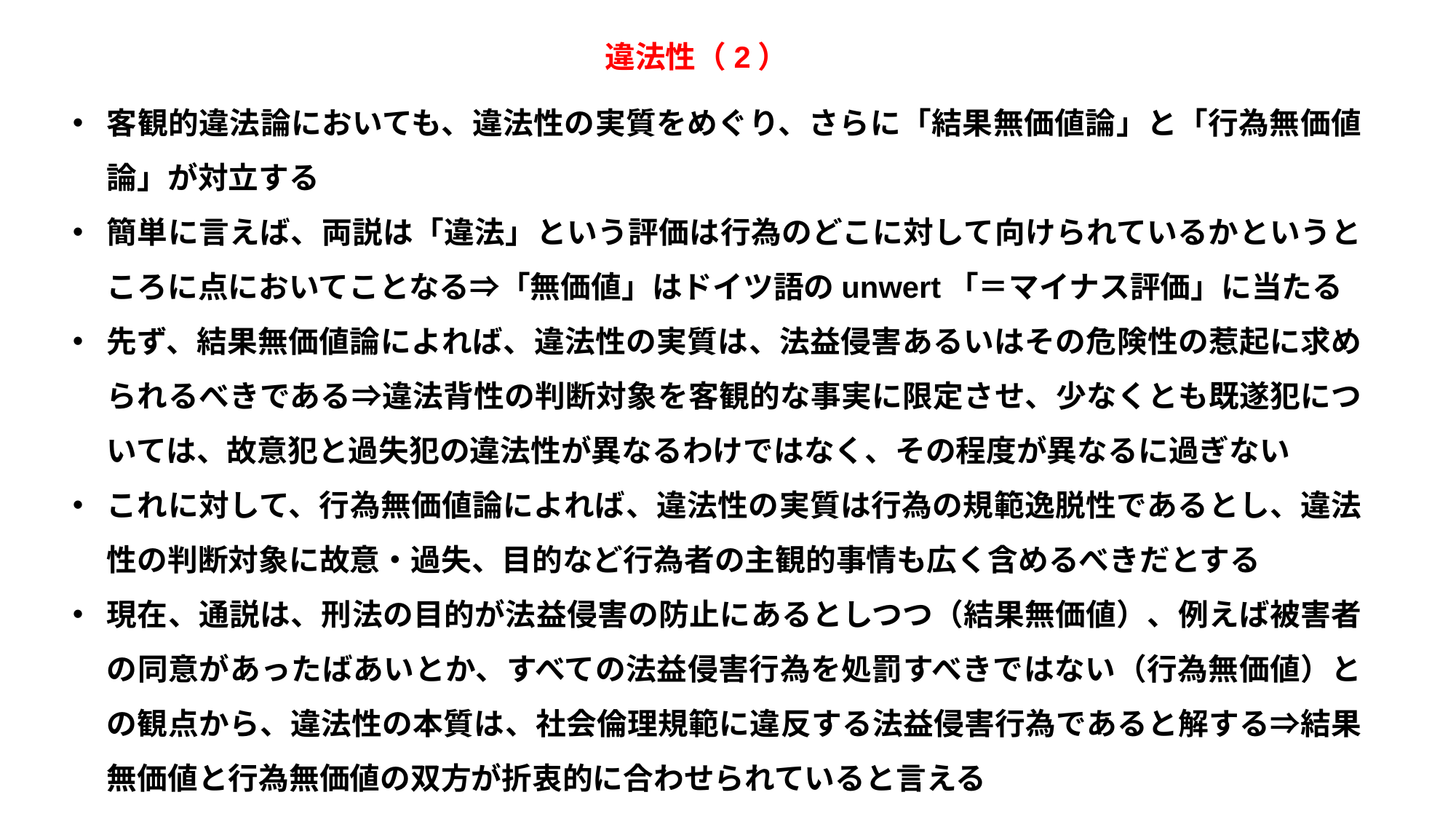

違法性（2）
客観的違法論においても、違法性の実質をめぐり、さらに「結果無価値論」と「行為無価値論」が対立する
簡単に言えば、両説は「違法」という評価は行為のどこに対して向けられているかというところに点においてことなる⇒「無価値」はドイツ語のunwert「＝マイナス評価」に当たる
先ず、結果無価値論によれば、違法性の実質は、法益侵害あるいはその危険性の惹起に求められるべきである⇒違法背性の判断対象を客観的な事実に限定させ、少なくとも既遂犯については、故意犯と過失犯の違法性が異なるわけではなく、その程度が異なるに過ぎない
これに対して、行為無価値論によれば、違法性の実質は行為の規範逸脱性であるとし、違法性の判断対象に故意・過失、目的など行為者の主観的事情も広く含めるべきだとする
現在、通説は、刑法の目的が法益侵害の防止にあるとしつつ（結果無価値）、例えば被害者の同意があったばあいとか、すべての法益侵害行為を処罰すべきではない（行為無価値）との観点から、違法性の本質は、社会倫理規範に違反する法益侵害行為であると解する⇒結果無価値と行為無価値の双方が折衷的に合わせられていると言える